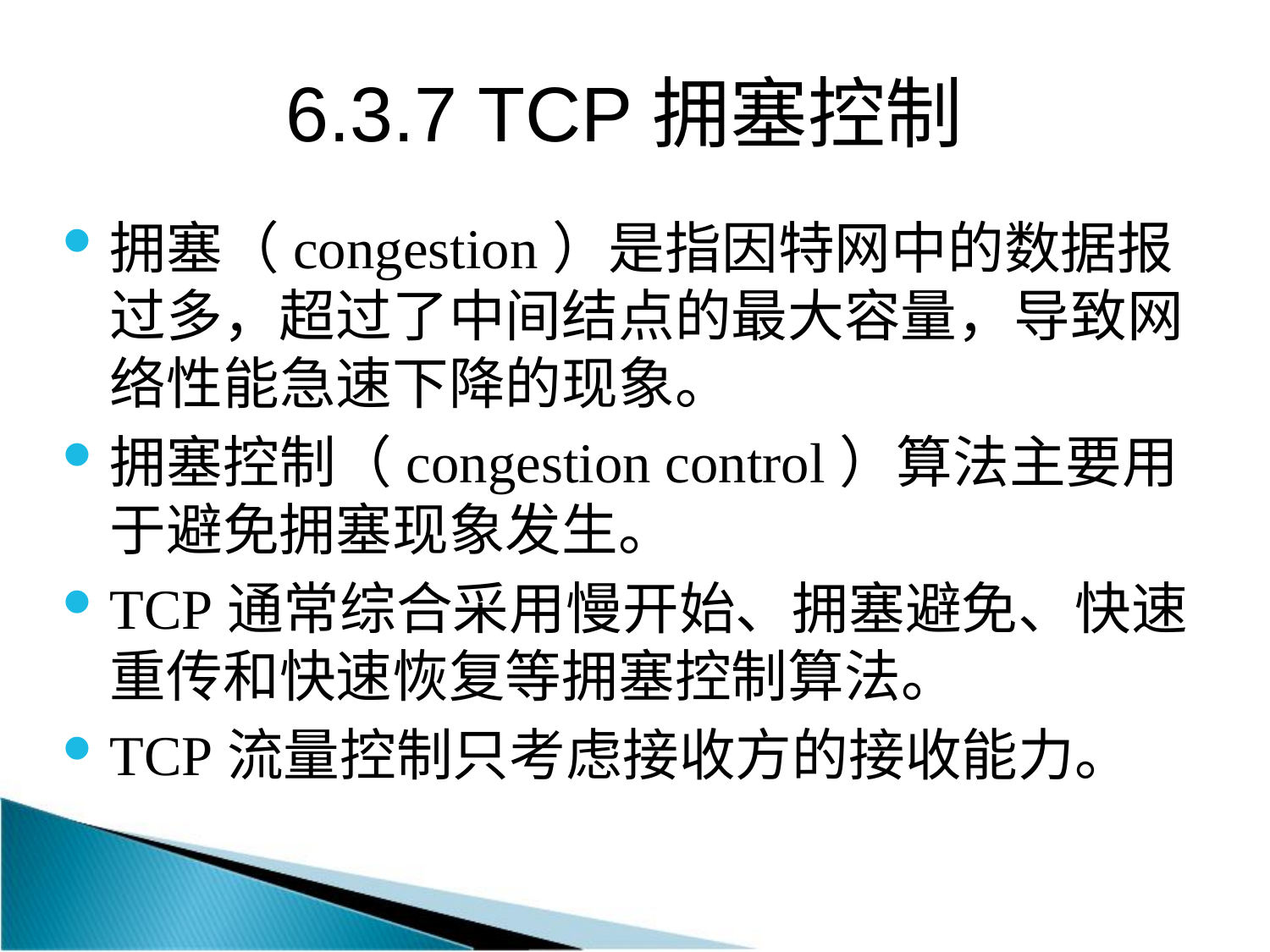

# 6.3.7 TCP拥塞控制
拥塞（congestion）是指因特网中的数据报过多，超过了中间结点的最大容量，导致网络性能急速下降的现象。
拥塞控制（congestion control）算法主要用于避免拥塞现象发生。
TCP通常综合采用慢开始、拥塞避免、快速重传和快速恢复等拥塞控制算法。
TCP流量控制只考虑接收方的接收能力。